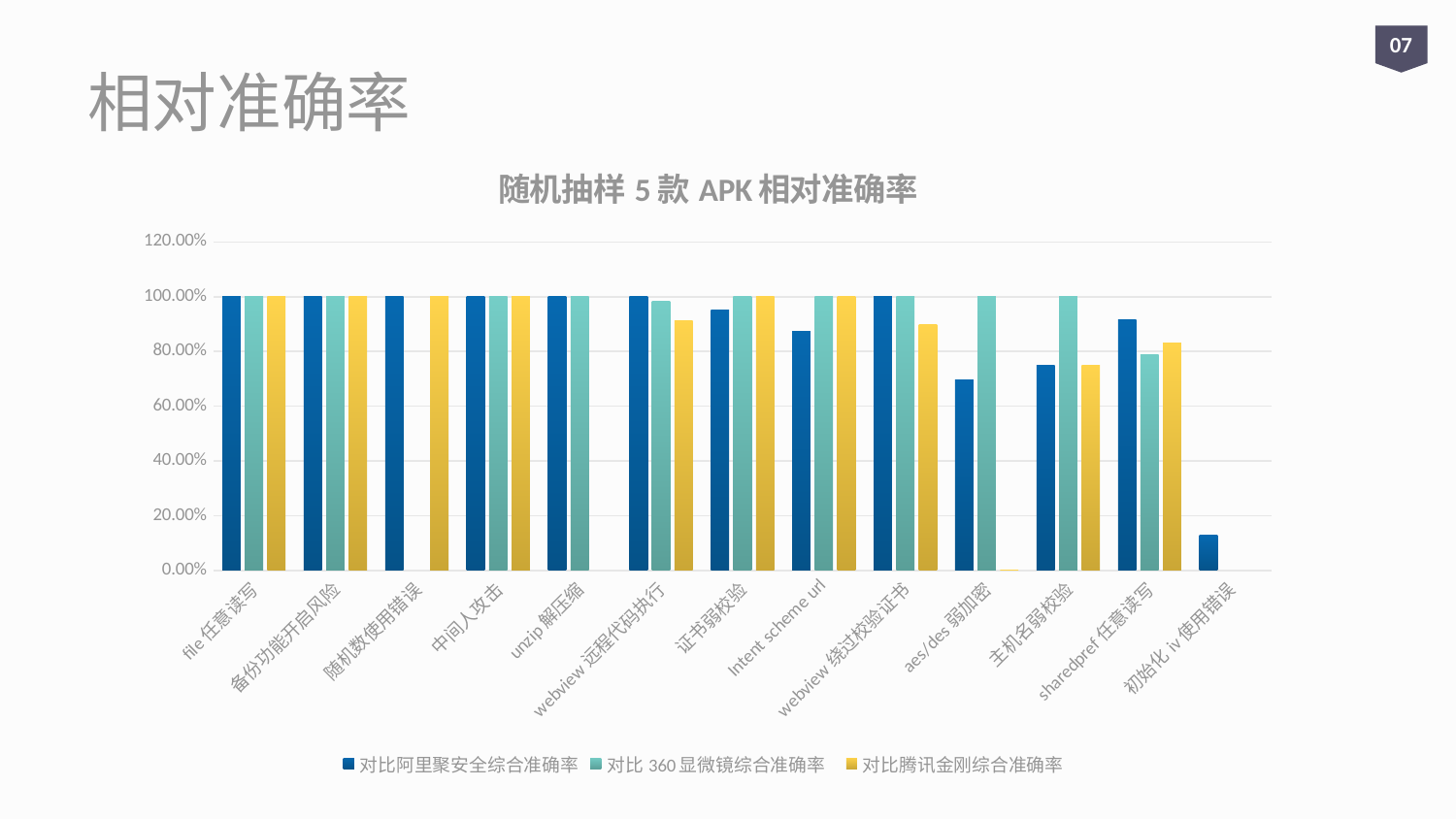

07
# 相对准确率

### Chart: 随机抽样5款APK相对准确率

| Category | 对比阿里聚安全综合准确率 | 对比360显微镜综合准确率 | 对比腾讯金刚综合准确率 |
|---|---|---|---|
| file任意读写 | 1.0 | 1.0 | 1.0 |
| 备份功能开启风险 | 1.0 | 1.0 | 1.0 |
| 随机数使用错误 | 1.0 | None | 1.0 |
| 中间人攻击 | 1.0 | 1.0 | 1.0 |
| unzip解压缩 | 1.0 | 1.0 | None |
| webview远程代码执行 | 1.0 | 0.984 | 0.914 |
| 证书弱校验 | 0.95 | 1.0 | 1.0 |
| Intent scheme url | 0.875 | 1.0 | 1.0 |
| webview绕过校验证书 | 1.0 | 1.0 | 0.9 |
| aes/des弱加密 | 0.696 | 1.0 | 0.0 |
| 主机名弱校验 | 0.75 | 1.0 | 0.75 |
| sharedpref任意读写 | 0.915 | 0.7875 | 0.83 |
| 初始化iv使用错误 | 0.13 | None | None |